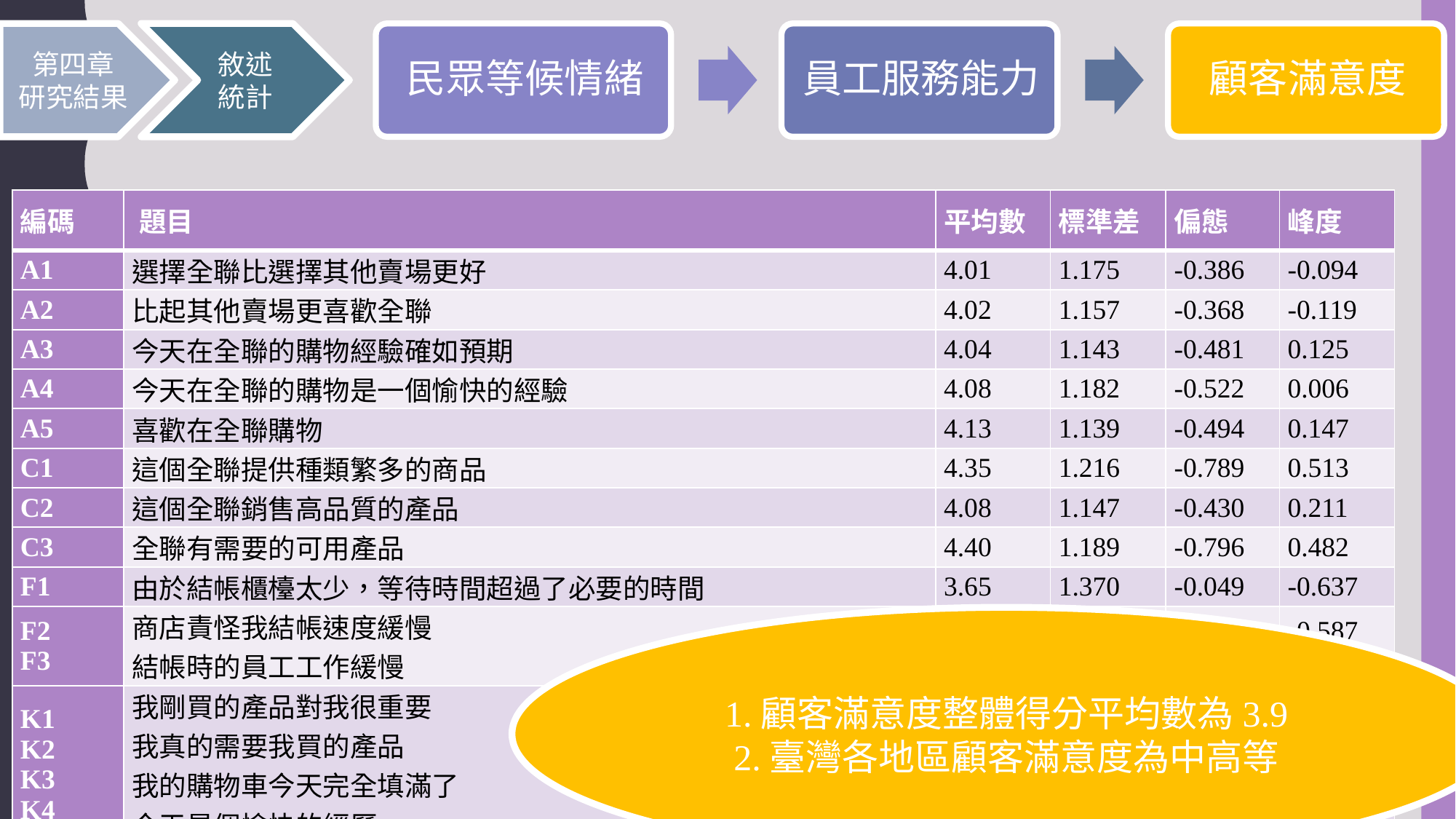

敘述統計
第四章
研究結果
民眾等候情緒

員工服務能力

顧客滿意度
| 編碼 | 題目 | 平均數 | 標準差 | 偏態 | 峰度 |
| --- | --- | --- | --- | --- | --- |
| A1 | 選擇全聯比選擇其他賣場更好 | 4.01 | 1.175 | -0.386 | -0.094 |
| A2 | 比起其他賣場更喜歡全聯 | 4.02 | 1.157 | -0.368 | -0.119 |
| A3 | 今天在全聯的購物經驗確如預期 | 4.04 | 1.143 | -0.481 | 0.125 |
| A4 | 今天在全聯的購物是一個愉快的經驗 | 4.08 | 1.182 | -0.522 | 0.006 |
| A5 | 喜歡在全聯購物 | 4.13 | 1.139 | -0.494 | 0.147 |
| C1 | 這個全聯提供種類繁多的商品 | 4.35 | 1.216 | -0.789 | 0.513 |
| C2 | 這個全聯銷售高品質的產品 | 4.08 | 1.147 | -0.430 | 0.211 |
| C3 | 全聯有需要的可用產品 | 4.40 | 1.189 | -0.796 | 0.482 |
| F1 | 由於結帳櫃檯太少，等待時間超過了必要的時間 | 3.65 | 1.370 | -0.049 | -0.637 |
| F2 F3 | 商店責怪我結帳速度緩慢 結帳時的員工工作緩慢 | 3.05 3.19 | 1.384 1.365 | 0.237 0.203 | -0.587 -0.635 |
| K1 K2 K3 K4 | 我剛買的產品對我很重要 我真的需要我買的產品 我的購物車今天完全填滿了 今天是個愉快的經歷 | 4.07 4.13 3.30 4.05 | 1.113 1.130 1.367 1.135 | -0.260 -0.390 0.065 -0.226 | -0.023 0.051 -0.618 -0.060 |
1.顧客滿意度整體得分平均數為3.9
2.臺灣各地區顧客滿意度為中高等